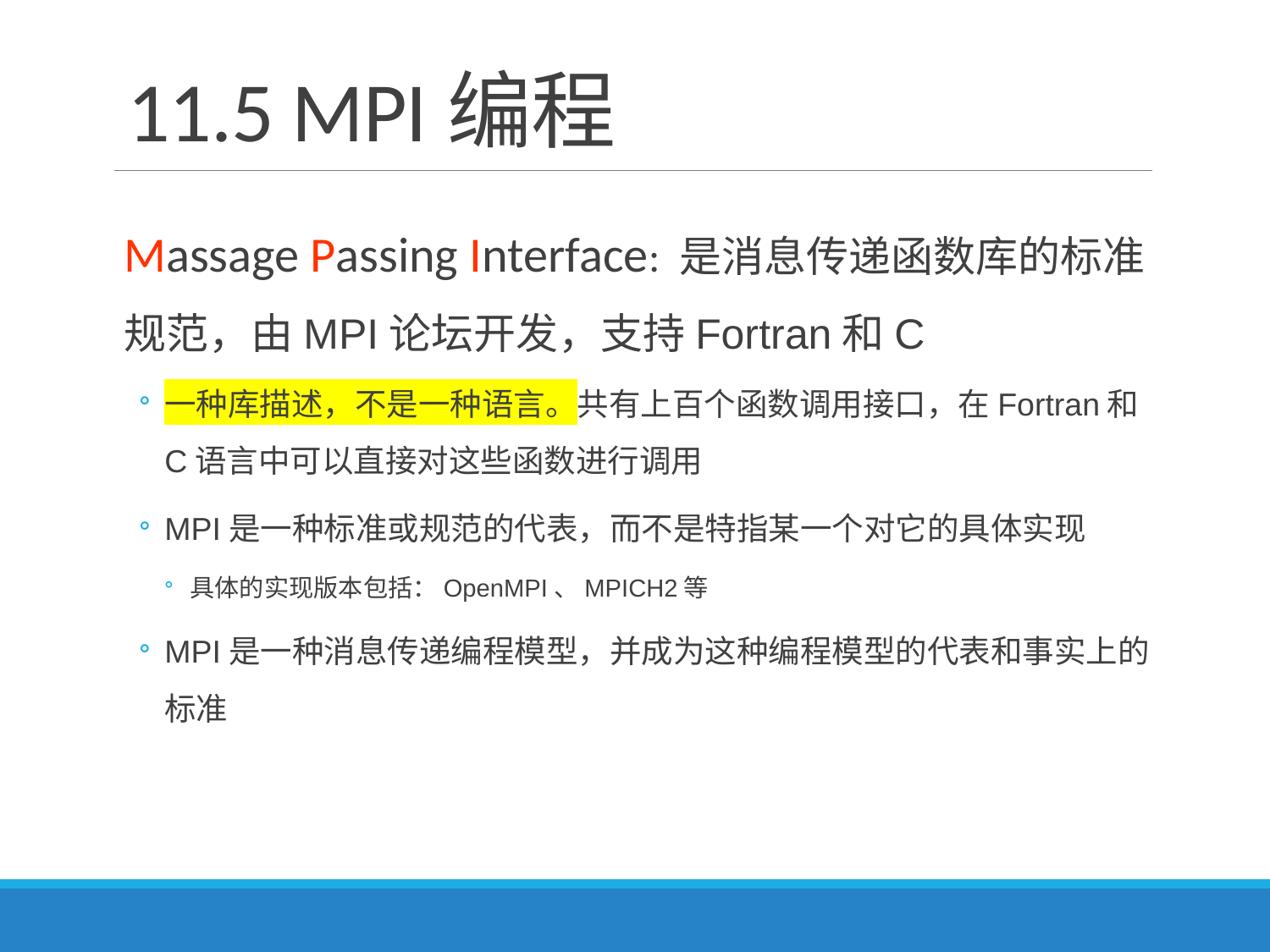

# 11.5 MPI编程
Massage Passing Interface: 是消息传递函数库的标准规范，由MPI论坛开发，支持Fortran和C
一种库描述，不是一种语言。共有上百个函数调用接口，在Fortran和C语言中可以直接对这些函数进行调用
MPI是一种标准或规范的代表，而不是特指某一个对它的具体实现
具体的实现版本包括：OpenMPI、MPICH2等
MPI是一种消息传递编程模型，并成为这种编程模型的代表和事实上的标准

71